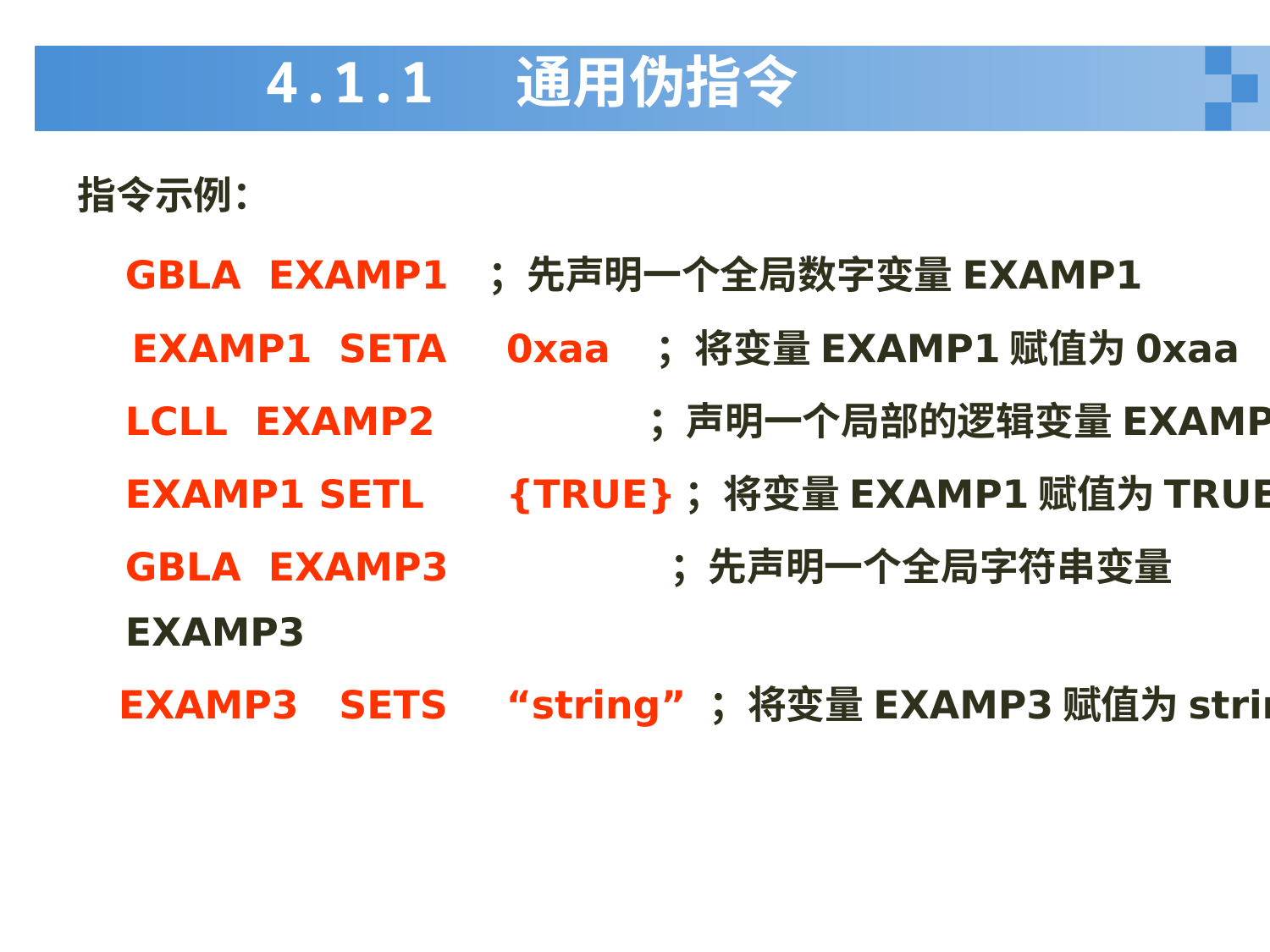

# 4.1.1  通用伪指令
指令示例：
	GBLA  EXAMP1  ；先声明一个全局数字变量EXAMP1
    EXAMP1  SETA	0xaa	 ；将变量EXAMP1赋值为0xaa
	LCLL  EXAMP2               ；声明一个局部的逻辑变量EXAMP2
	EXAMP1 SETL	{TRUE}；将变量EXAMP1赋值为TRUE
	GBLA  EXAMP3		  ；先声明一个全局字符串变量EXAMP3
   EXAMP3   SETS	“string” ；将变量EXAMP3赋值为string